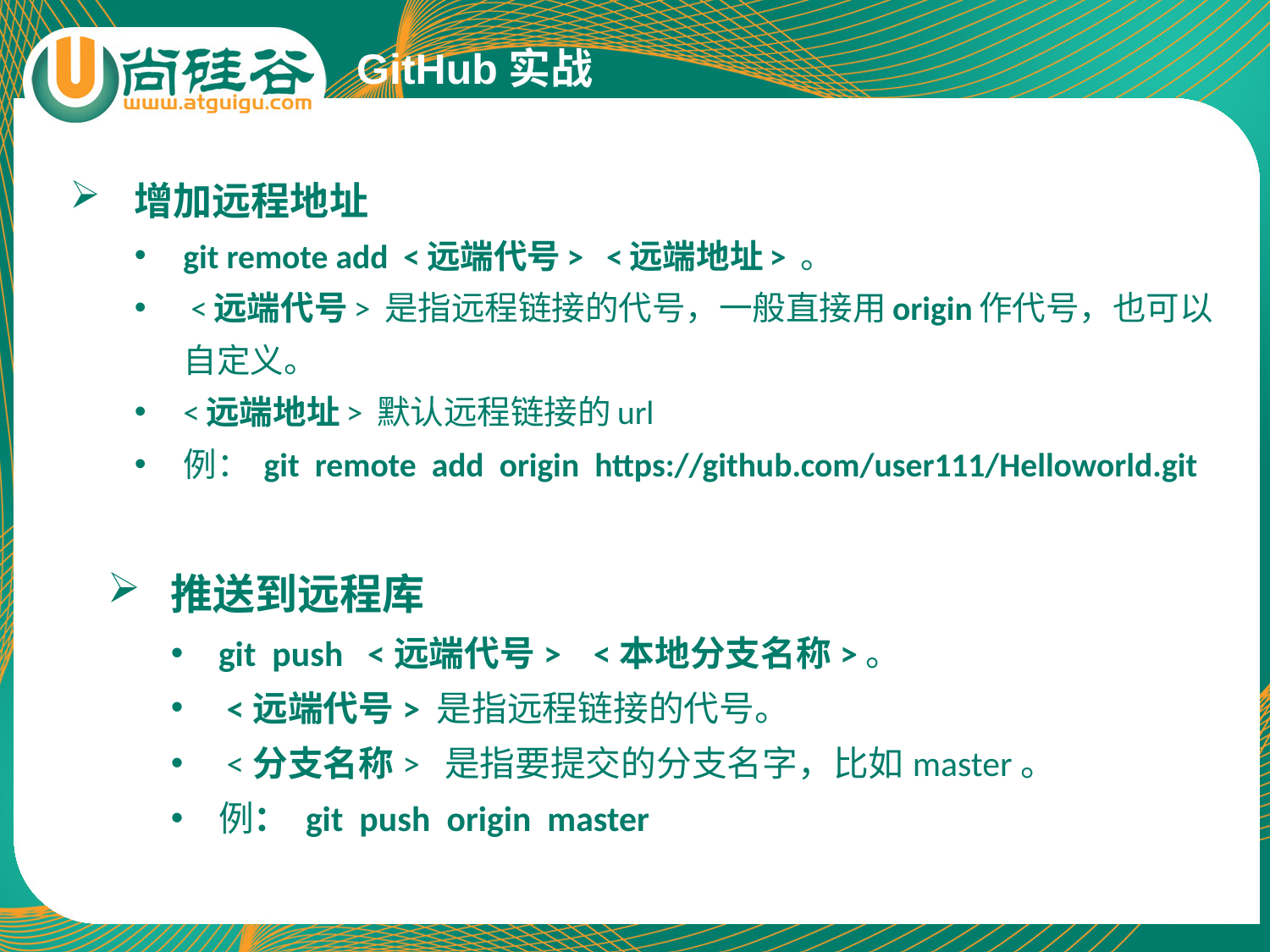

GitHub实战
增加远程地址
git remote add  <远端代号>   <远端地址> 。
 <远端代号> 是指远程链接的代号，一般直接用origin作代号，也可以自定义。
<远端地址> 默认远程链接的url
例： git  remote  add  origin  https://github.com/user111/Helloworld.git

推送到远程库
git  push   <远端代号>    <本地分支名称>。
 <远端代号> 是指远程链接的代号。
 <分支名称>  是指要提交的分支名字，比如master。
例： git  push  origin  master